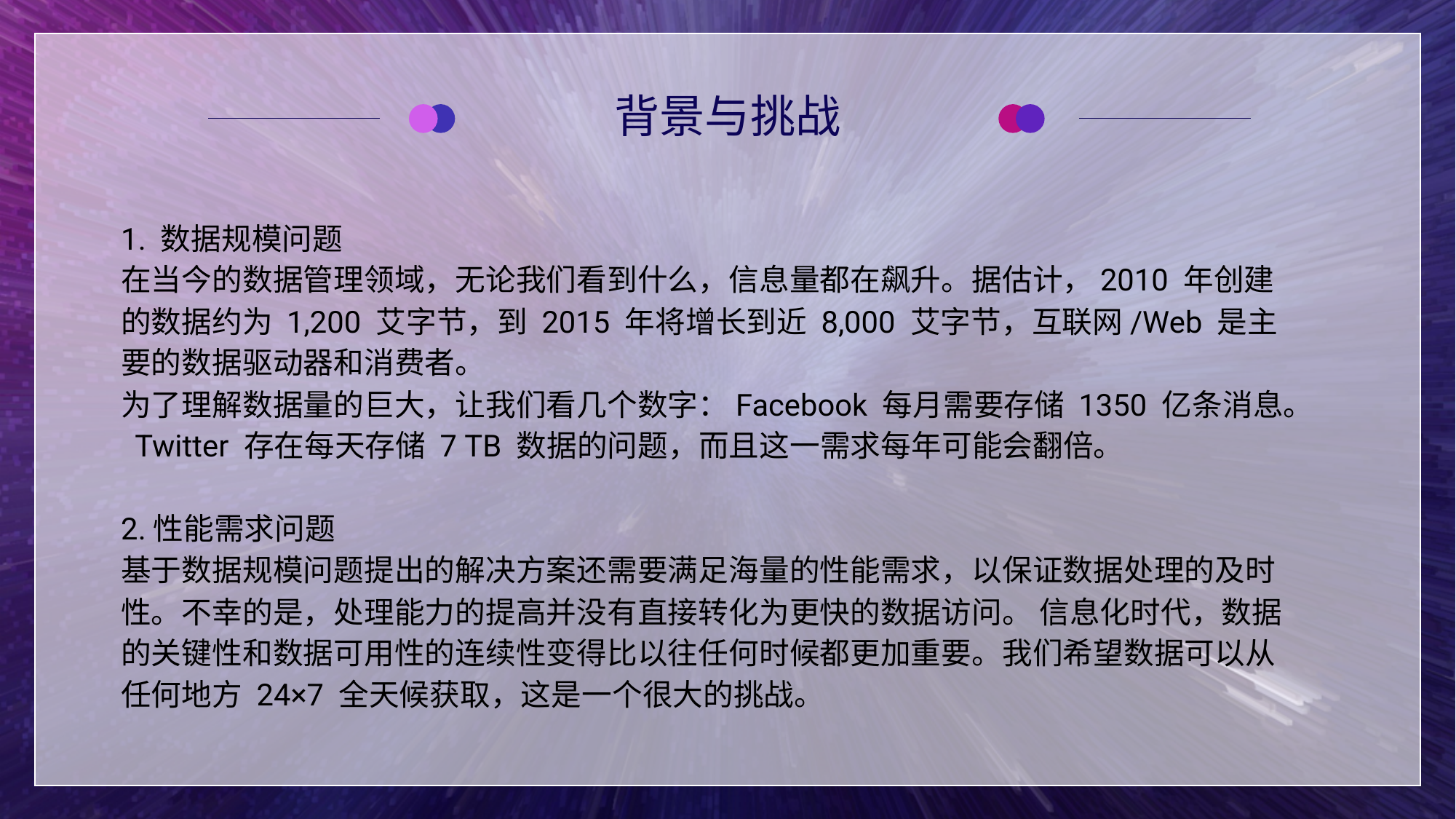

背景与挑战
1. 数据规模问题
在当今的数据管理领域，无论我们看到什么，信息量都在飙升。据估计，2010 年创建的数据约为 1,200 艾字节，到 2015 年将增长到近 8,000 艾字节，互联网/Web 是主要的数据驱动器和消费者。
为了理解数据量的巨大，让我们看几个数字：Facebook 每月需要存储 1350 亿条消息。 Twitter 存在每天存储 7 TB 数据的问题，而且这一需求每年可能会翻倍。

2.性能需求问题
基于数据规模问题提出的解决方案还需要满足海量的性能需求，以保证数据处理的及时性。不幸的是，处理能力的提高并没有直接转化为更快的数据访问。 信息化时代，数据的关键性和数据可用性的连续性变得比以往任何时候都更加重要。我们希望数据可以从任何地方 24×7 全天候获取，这是一个很大的挑战。